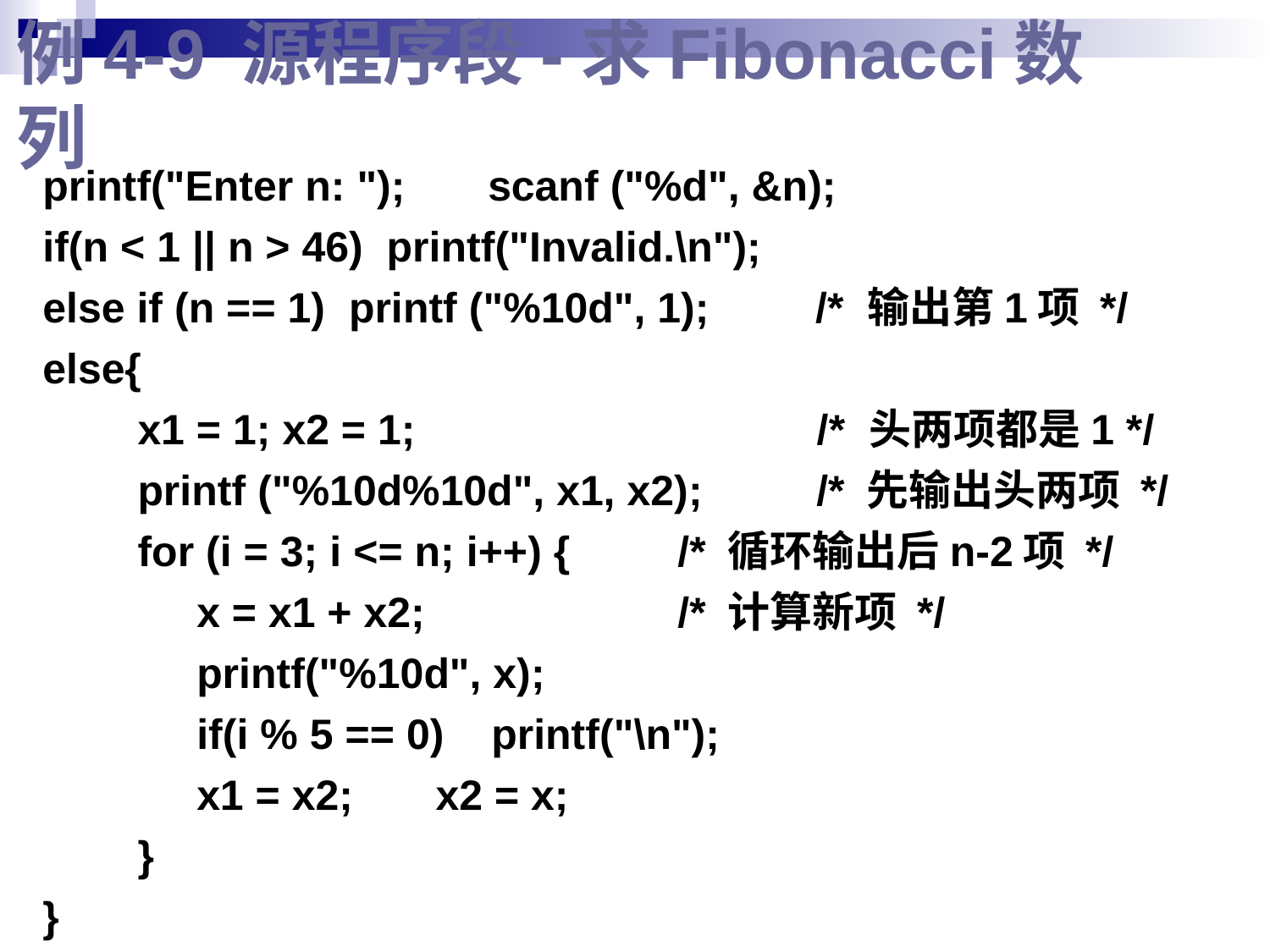

# 例4-9 源程序段-求Fibonacci数列
printf("Enter n: ");       scanf ("%d", &n);
if(n < 1 || n > 46)  printf("Invalid.\n");
else if (n == 1)  printf ("%10d", 1);         /* 输出第1项 */
else{
        x1 = 1; x2 = 1;                                  /* 头两项都是1 */
        printf ("%10d%10d", x1, x2);	 /* 先输出头两项 */
        for (i = 3; i <= n; i++) {     	/* 循环输出后n-2项 */
             x = x1 + x2;               	/* 计算新项 */
             printf("%10d", x);
             if(i % 5 == 0)    printf("\n");
             x1 = x2;       x2 = x;
        }
}